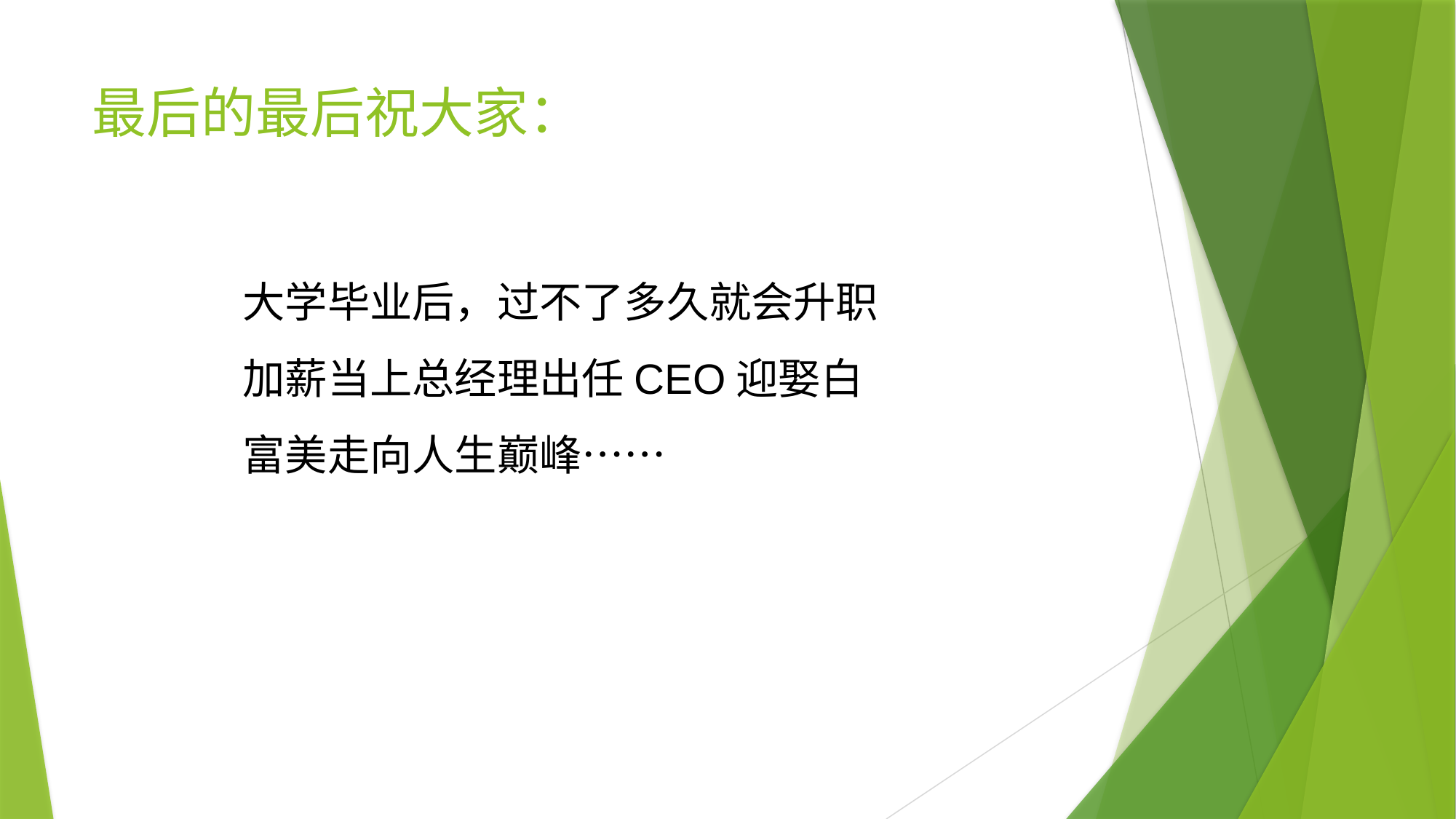

# 最后的最后祝大家：
大学毕业后，过不了多久就会升职加薪当上总经理出任CEO迎娶白富美走向人生巅峰……